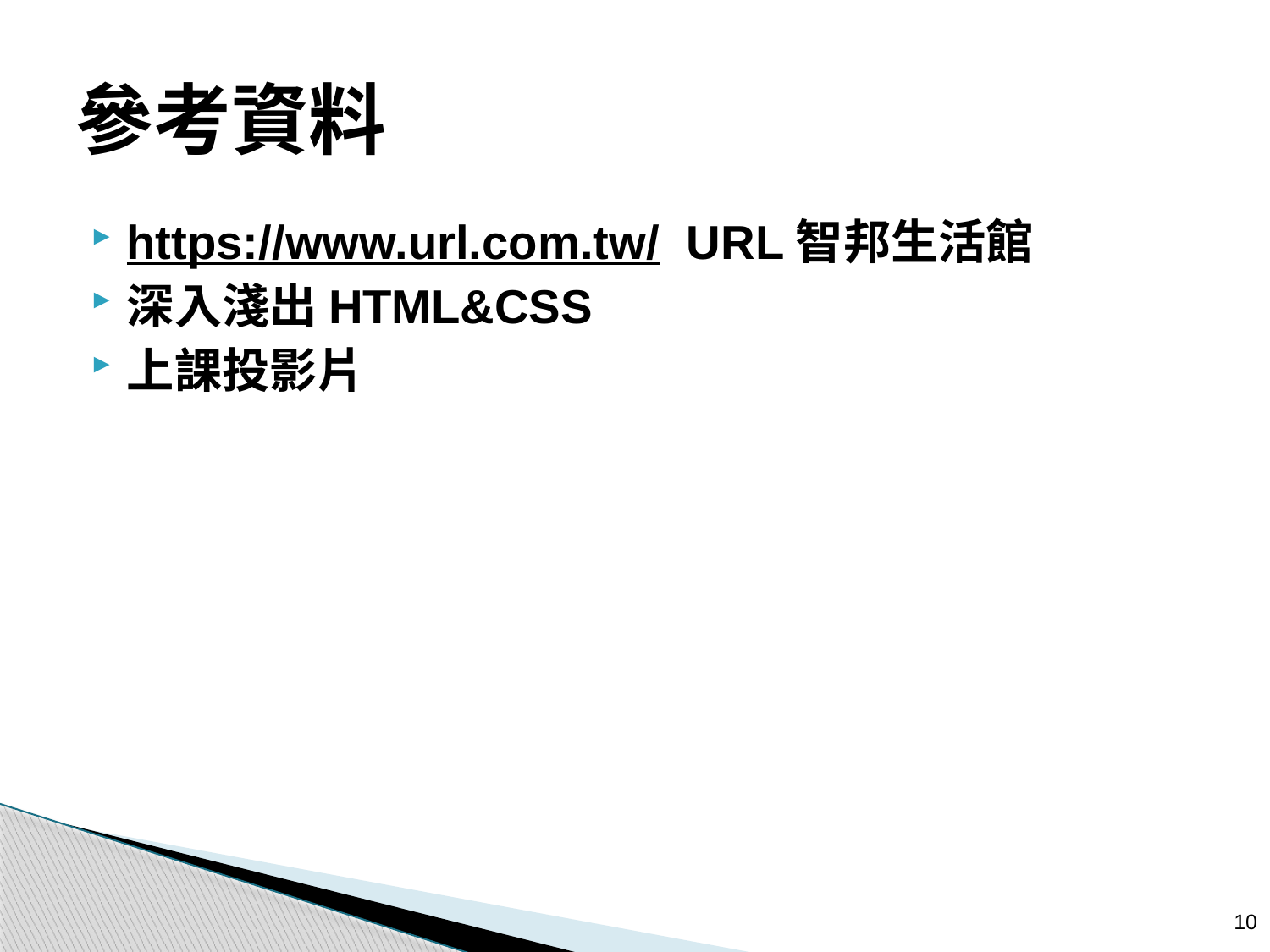

# 參考資料
https://www.url.com.tw/  URL智邦生活館
深入淺出HTML&CSS
上課投影片
10